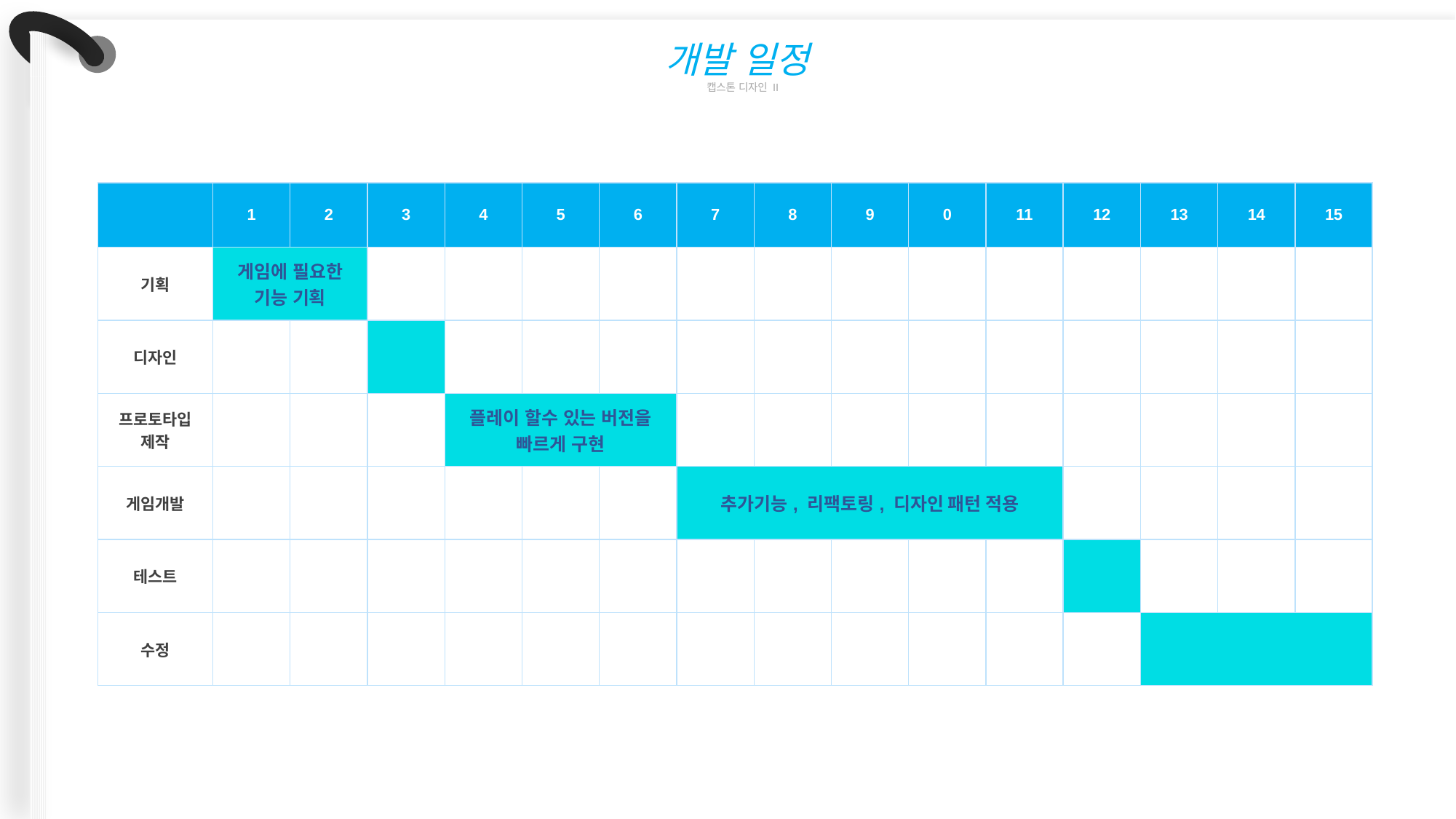

개발 일정
캡스톤 디자인 II

|  | 1 | 2 | 3 | 4 | 5 | 6 | 7 | 8 | 9 | 0 | 11 | 12 | 13 | 14 | 15 |
| --- | --- | --- | --- | --- | --- | --- | --- | --- | --- | --- | --- | --- | --- | --- | --- |
| 기획 | 게임에 필요한 기능 기획 |  |  |  |  |  |  |  |  |  |  |  |  |  |  |
| 디자인 |  |  |  |  |  |  |  |  |  |  |  |  |  |  |  |
| 프로토타입 제작 |  |  |  | 플레이 할수 있는 버전을 빠르게 구현 |  |  |  |  |  |  |  |  |  |  |  |
| 게임개발 |  |  |  |  |  |  | 추가기능, 리팩토링, 디자인 패턴 적용 |  |  |  |  |  |  |  |  |
| 테스트 |  |  |  |  |  |  |  |  |  |  |  |  |  |  |  |
| 수정 |  |  |  |  |  |  |  |  |  |  |  |  |  |  |  |